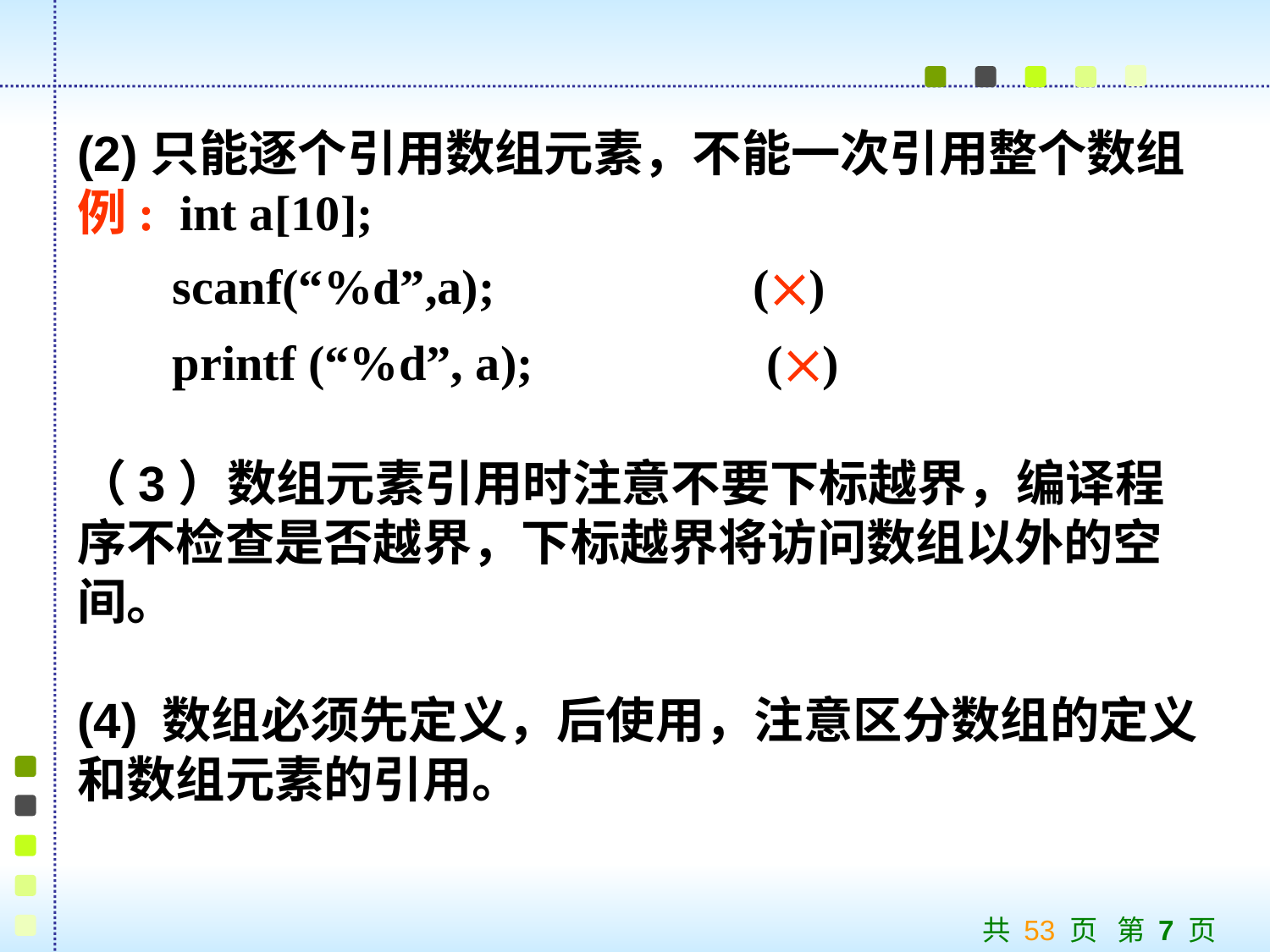

(2)只能逐个引用数组元素，不能一次引用整个数组
例:  int a[10];
      scanf(“%d”,a);                     (×)
      printf (“%d”, a);                   (×)

（3）数组元素引用时注意不要下标越界，编译程序不检查是否越界，下标越界将访问数组以外的空间。

(4) 数组必须先定义，后使用，注意区分数组的定义和数组元素的引用。

共 53 页   第 7 页